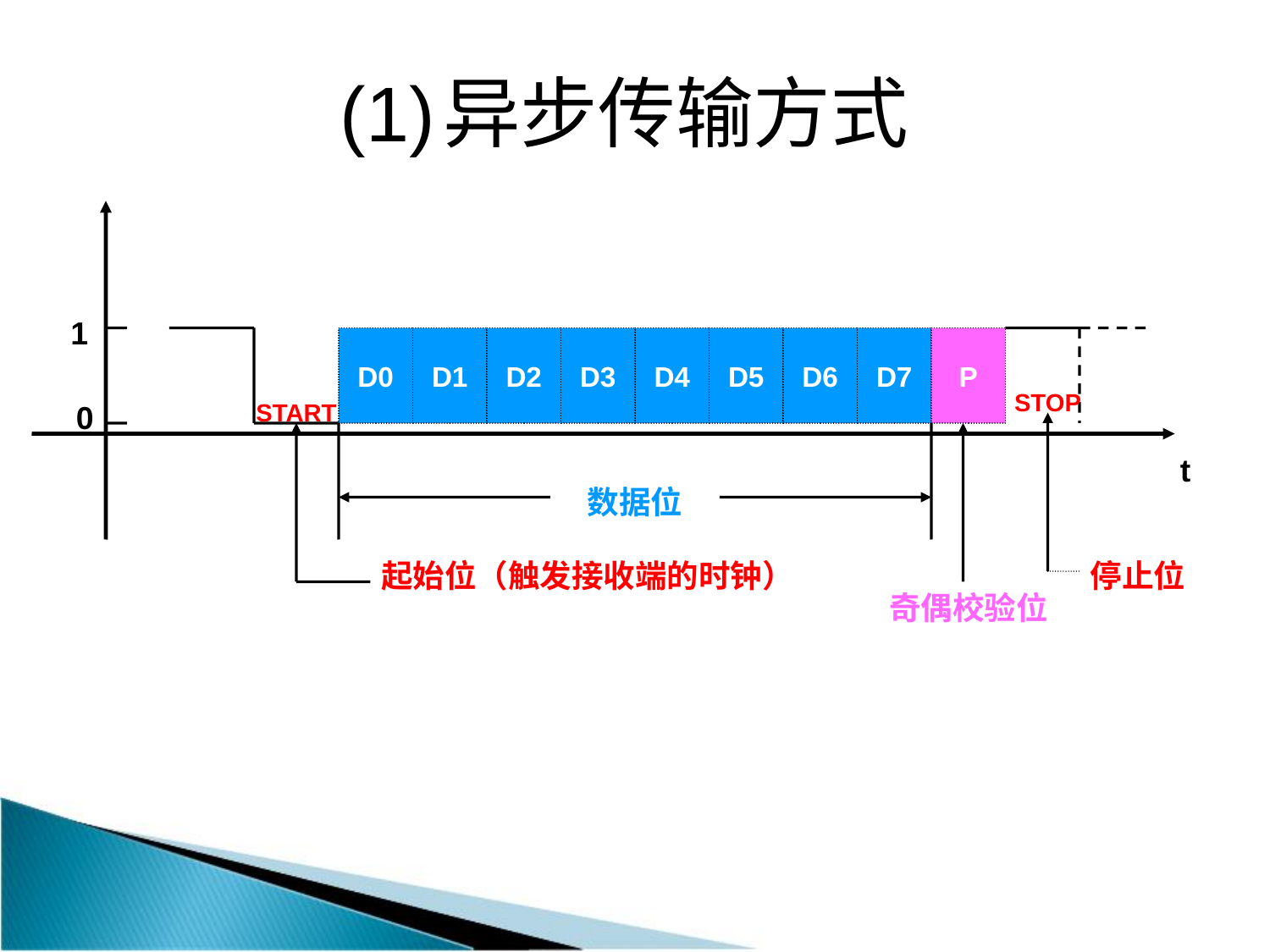

# 异步传输方式

1

D0
D1
D2
D3
D4
D5
D6
D7
P

STOP
0
START

t
数据位

起始位（触发接收端的时钟）
停止位

奇偶校验位